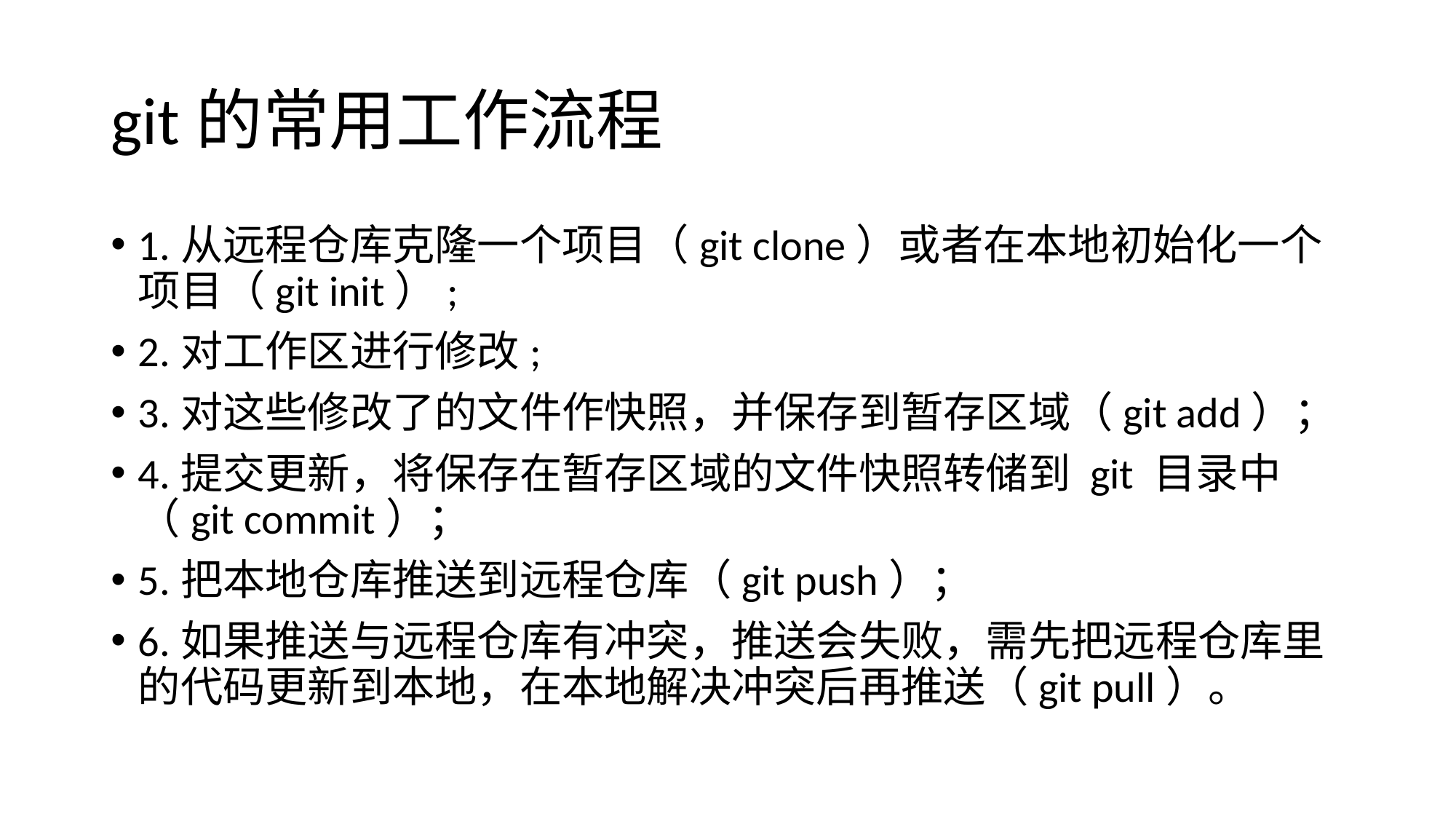

# git的常用工作流程
1.从远程仓库克隆一个项目（git clone）或者在本地初始化一个项目（git init）;
2.对工作区进行修改;
3.对这些修改了的文件作快照，并保存到暂存区域（git add）；
4.提交更新，将保存在暂存区域的文件快照转储到 git 目录中（git commit）；
5.把本地仓库推送到远程仓库（git push）；
6.如果推送与远程仓库有冲突，推送会失败，需先把远程仓库里的代码更新到本地，在本地解决冲突后再推送（git pull）。